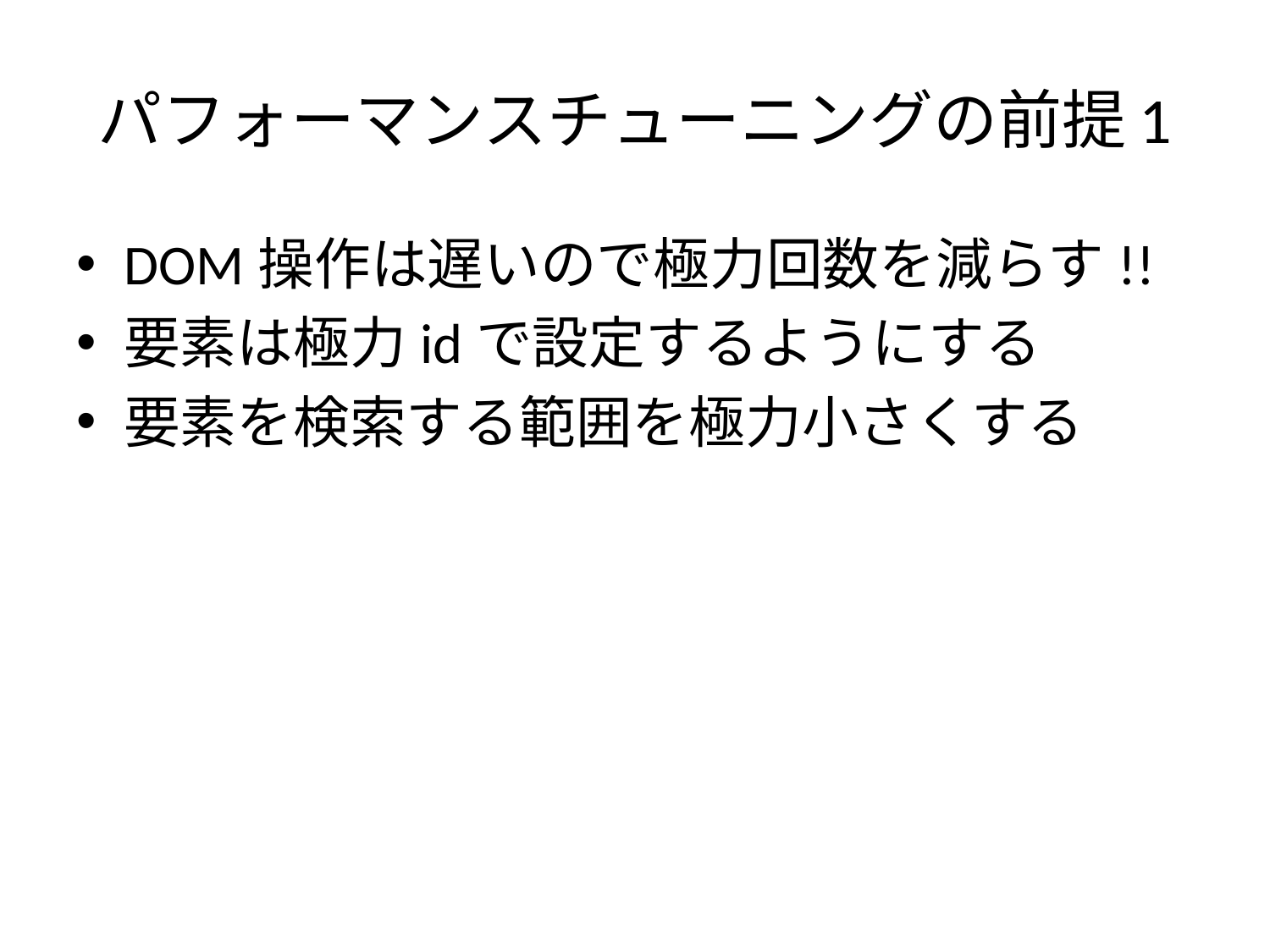

# パフォーマンスチューニングの前提1
DOM操作は遅いので極力回数を減らす!!
要素は極力idで設定するようにする
要素を検索する範囲を極力小さくする